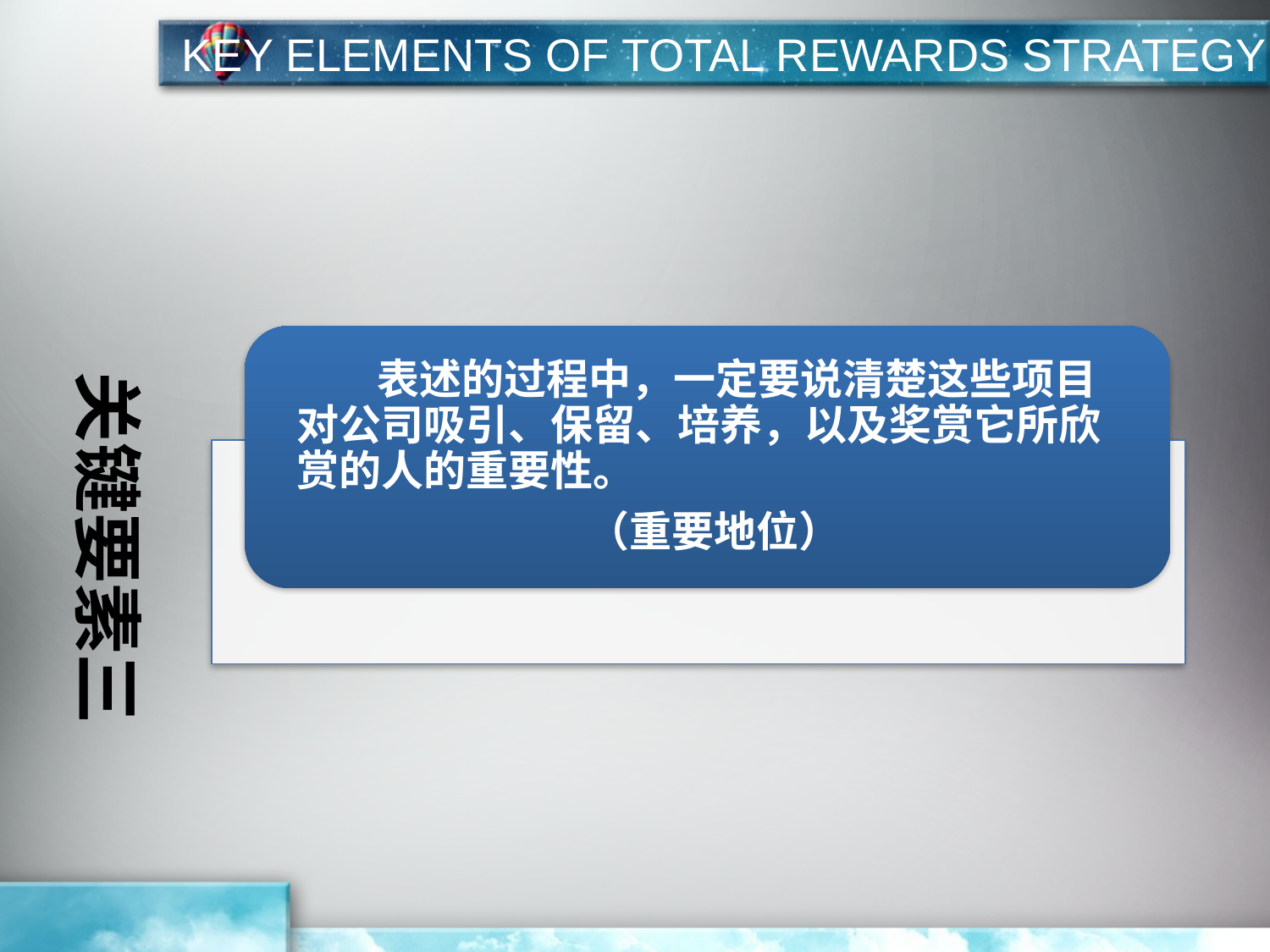

KEY ELEMENTS OF TOTAL REWARDS STRATEGY
         表述的过程中，一定要说清楚这些项目对公司吸引、保留、培养，以及奖赏它所欣赏的人的重要性。
（重要地位）
关键要素三